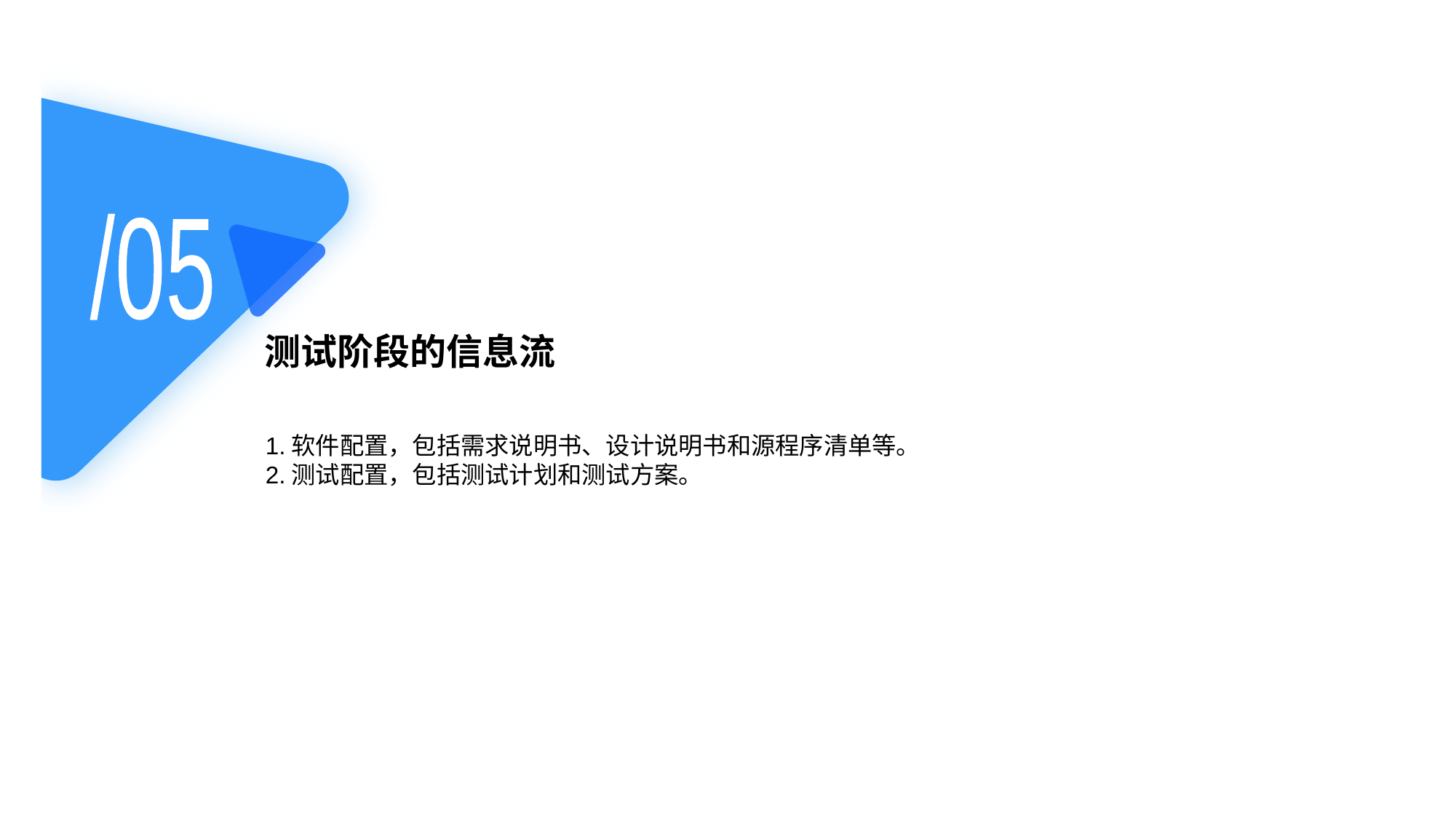

/05
# 测试阶段的信息流
1.软件配置，包括需求说明书、设计说明书和源程序清单等。
2.测试配置，包括测试计划和测试方案。